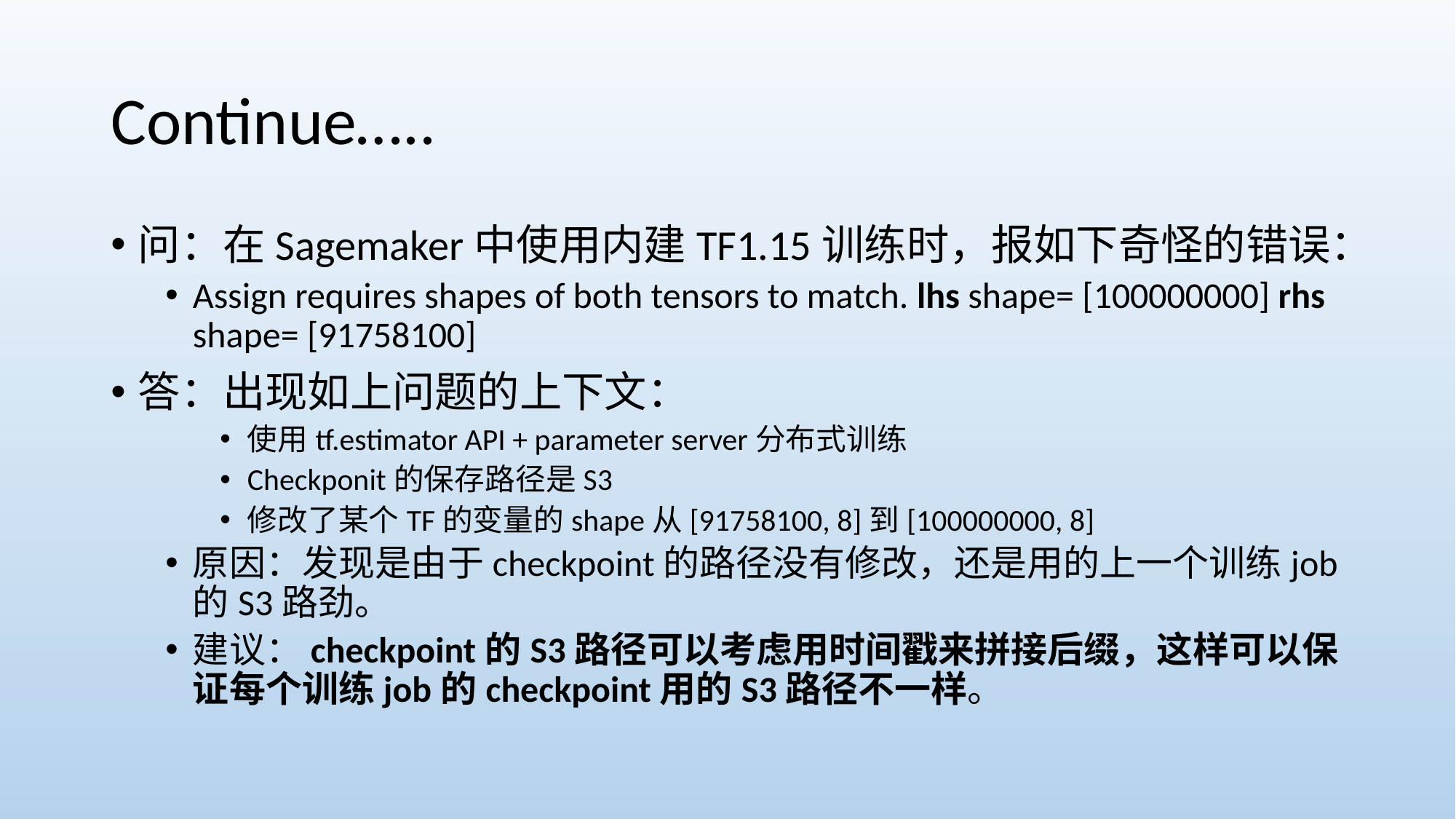

# Continue…..
问：在Sagemaker中使用内建TF1.15训练时，报如下奇怪的错误：
Assign requires shapes of both tensors to match. lhs shape= [100000000] rhs shape= [91758100]
答：出现如上问题的上下文：
使用tf.estimator API + parameter server分布式训练
Checkponit的保存路径是S3
修改了某个TF的变量的shape从[91758100, 8]到[100000000, 8]
原因：发现是由于checkpoint的路径没有修改，还是用的上一个训练job的S3路劲。
建议：checkpoint的S3路径可以考虑用时间戳来拼接后缀，这样可以保证每个训练job的checkpoint用的S3路径不一样。